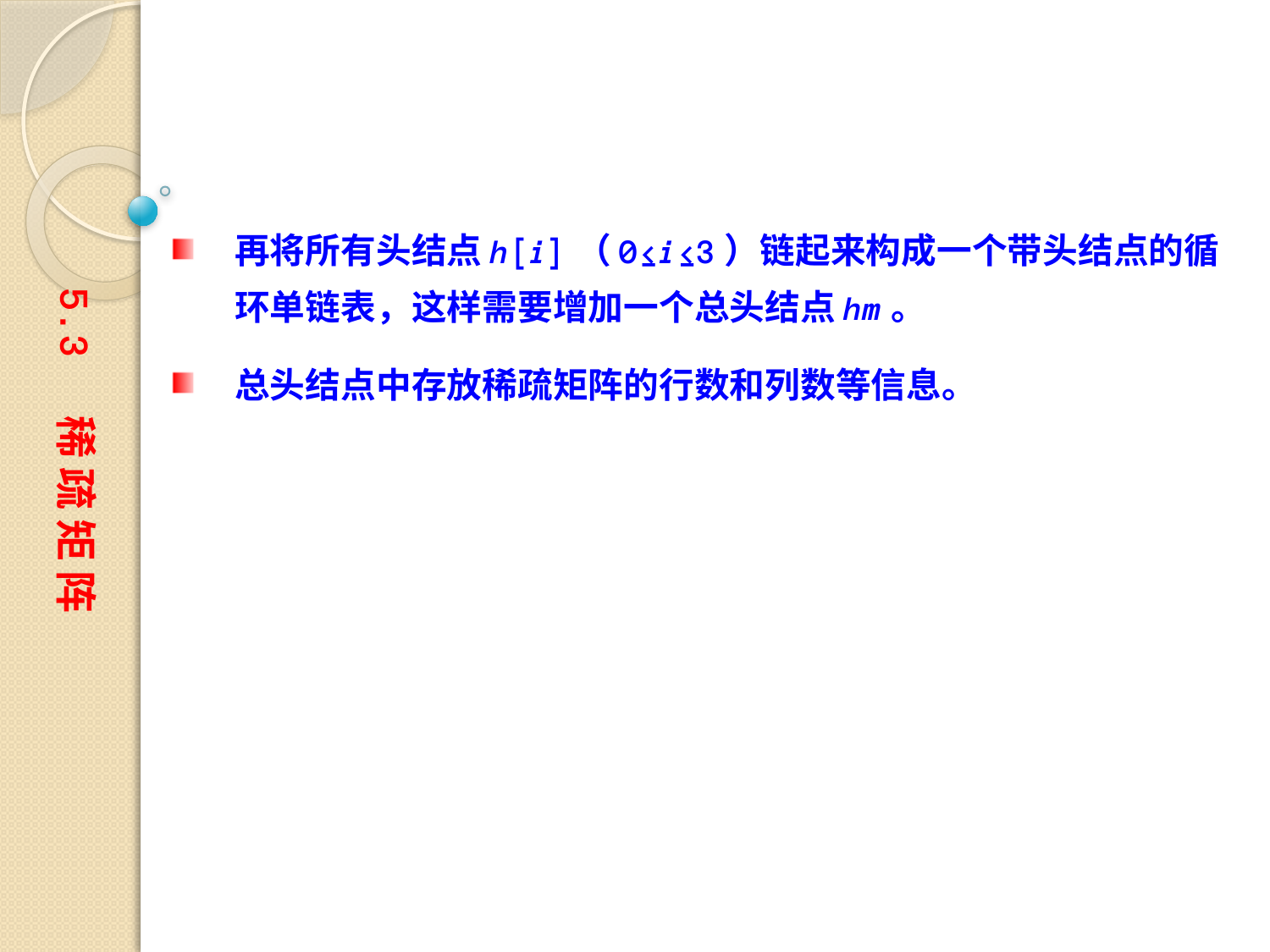

再将所有头结点h[i]（0≤i≤3）链起来构成一个带头结点的循环单链表，这样需要增加一个总头结点hm。
总头结点中存放稀疏矩阵的行数和列数等信息。
5.3  稀 疏 矩 阵